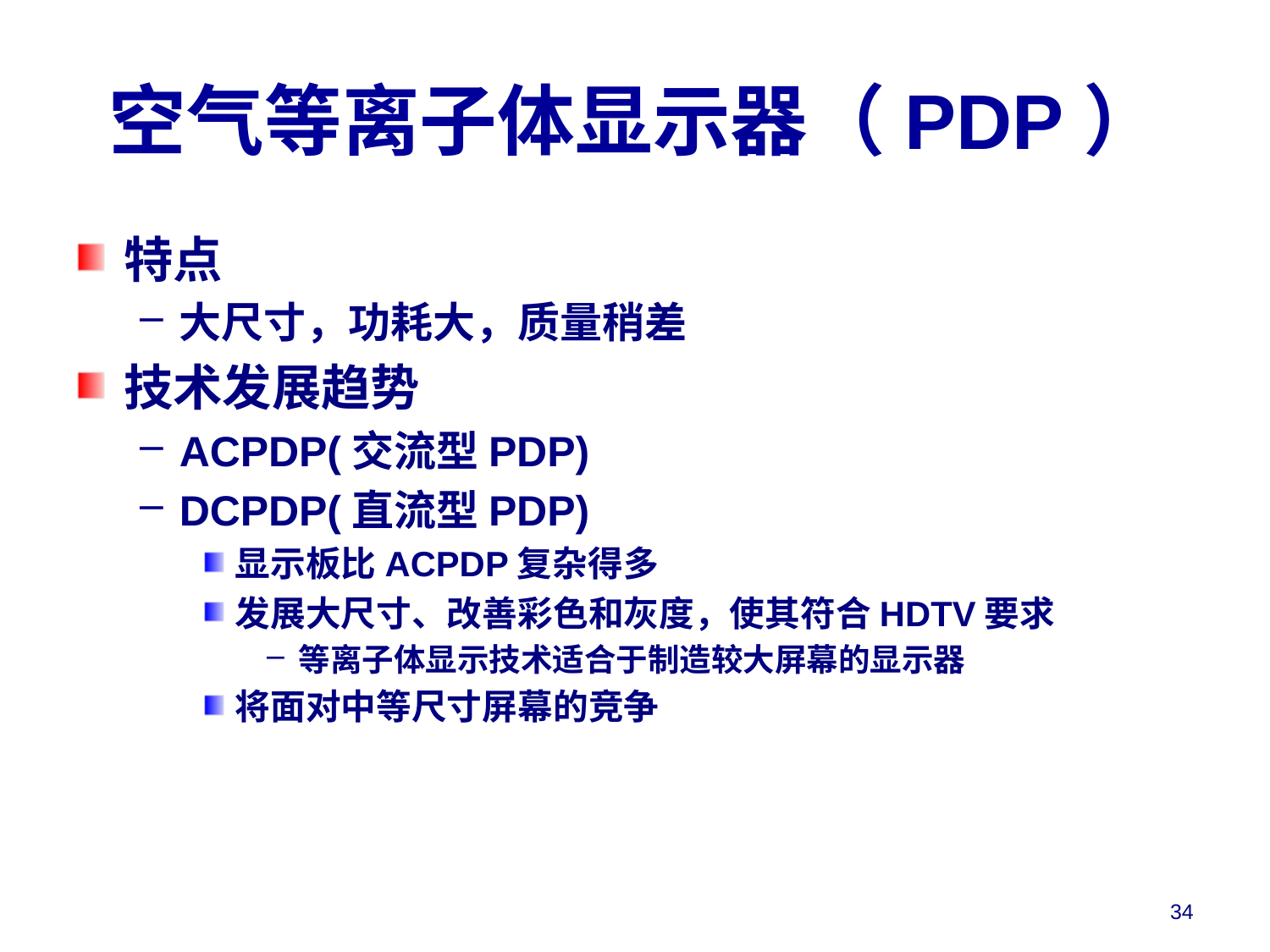

# 空气等离子体显示器（PDP）
特点
大尺寸，功耗大，质量稍差
技术发展趋势
ACPDP(交流型PDP)
DCPDP(直流型PDP)
显示板比ACPDP复杂得多
发展大尺寸、改善彩色和灰度，使其符合HDTV要求
等离子体显示技术适合于制造较大屏幕的显示器
将面对中等尺寸屏幕的竞争
34